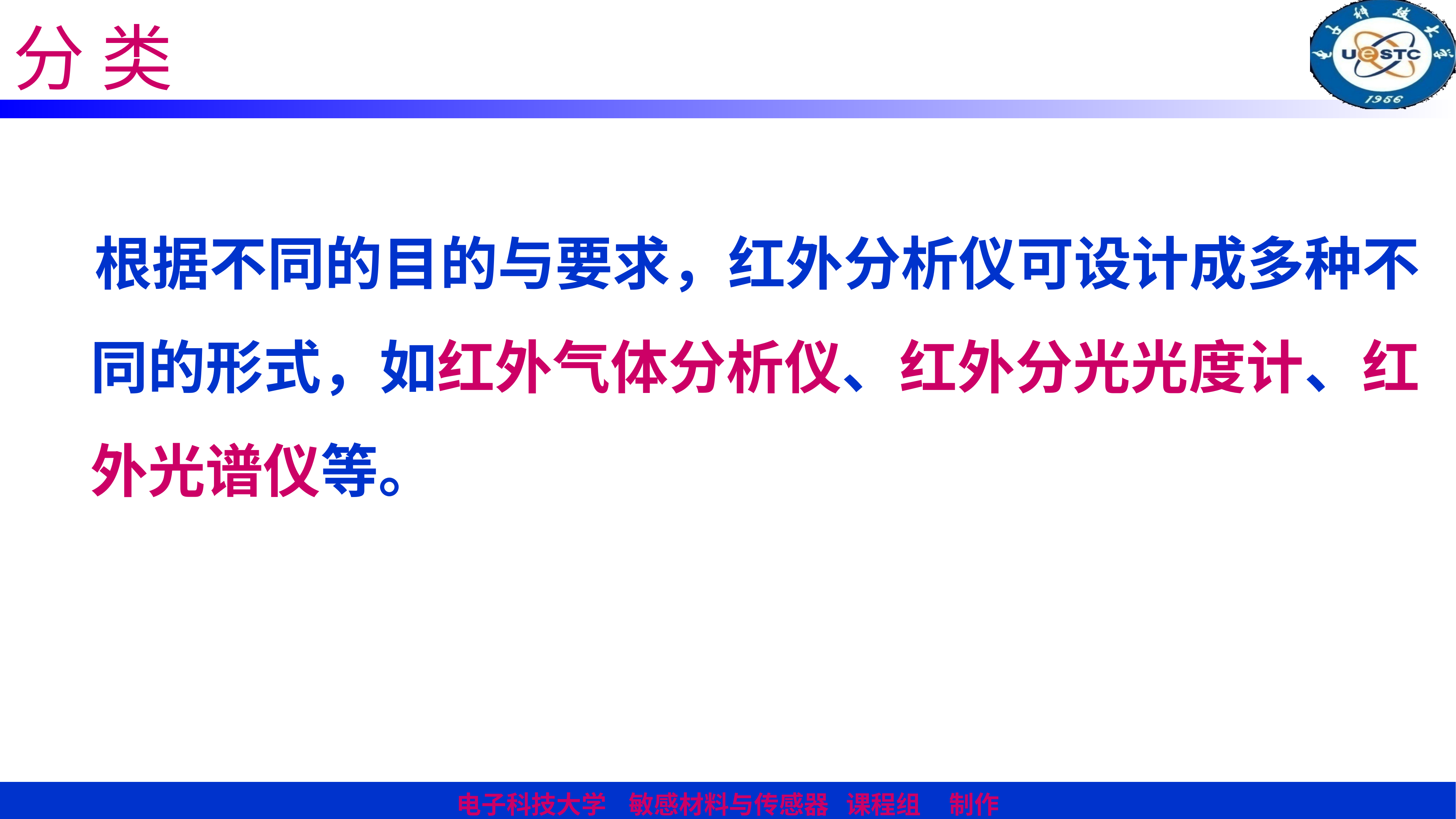

# 分 类
   根据不同的目的与要求，红外分析仪可设计成多种不同的形式，如红外气体分析仪、红外分光光度计、红外光谱仪等。